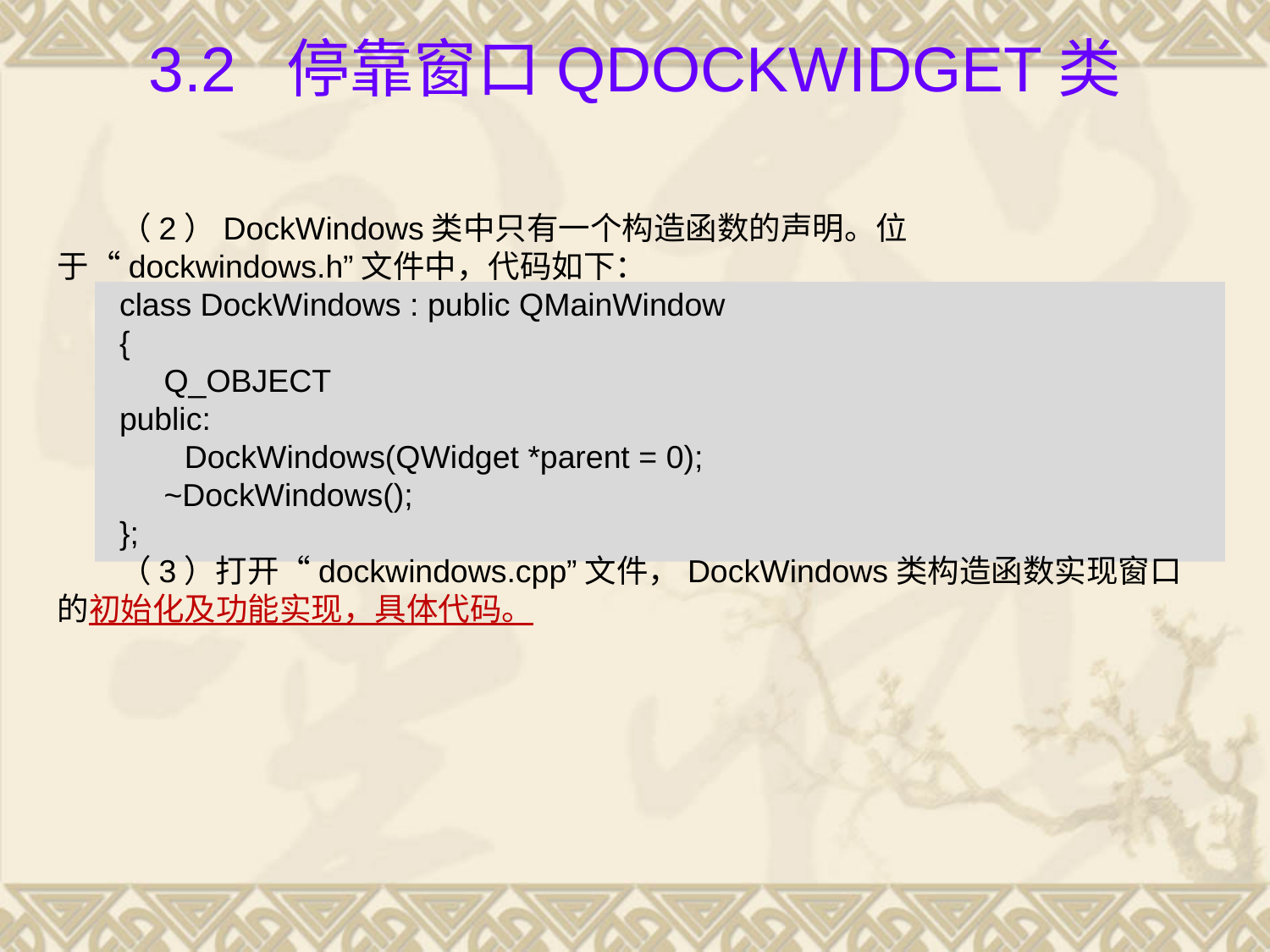

# 3.2  停靠窗口QDockWidget类
（2）DockWindows类中只有一个构造函数的声明。位于“dockwindows.h”文件中，代码如下：
class DockWindows : public QMainWindow
{
     Q_OBJECT
public:
    	DockWindows(QWidget *parent = 0);
     ~DockWindows();
};
（3）打开“dockwindows.cpp”文件，DockWindows类构造函数实现窗口的初始化及功能实现，具体代码。